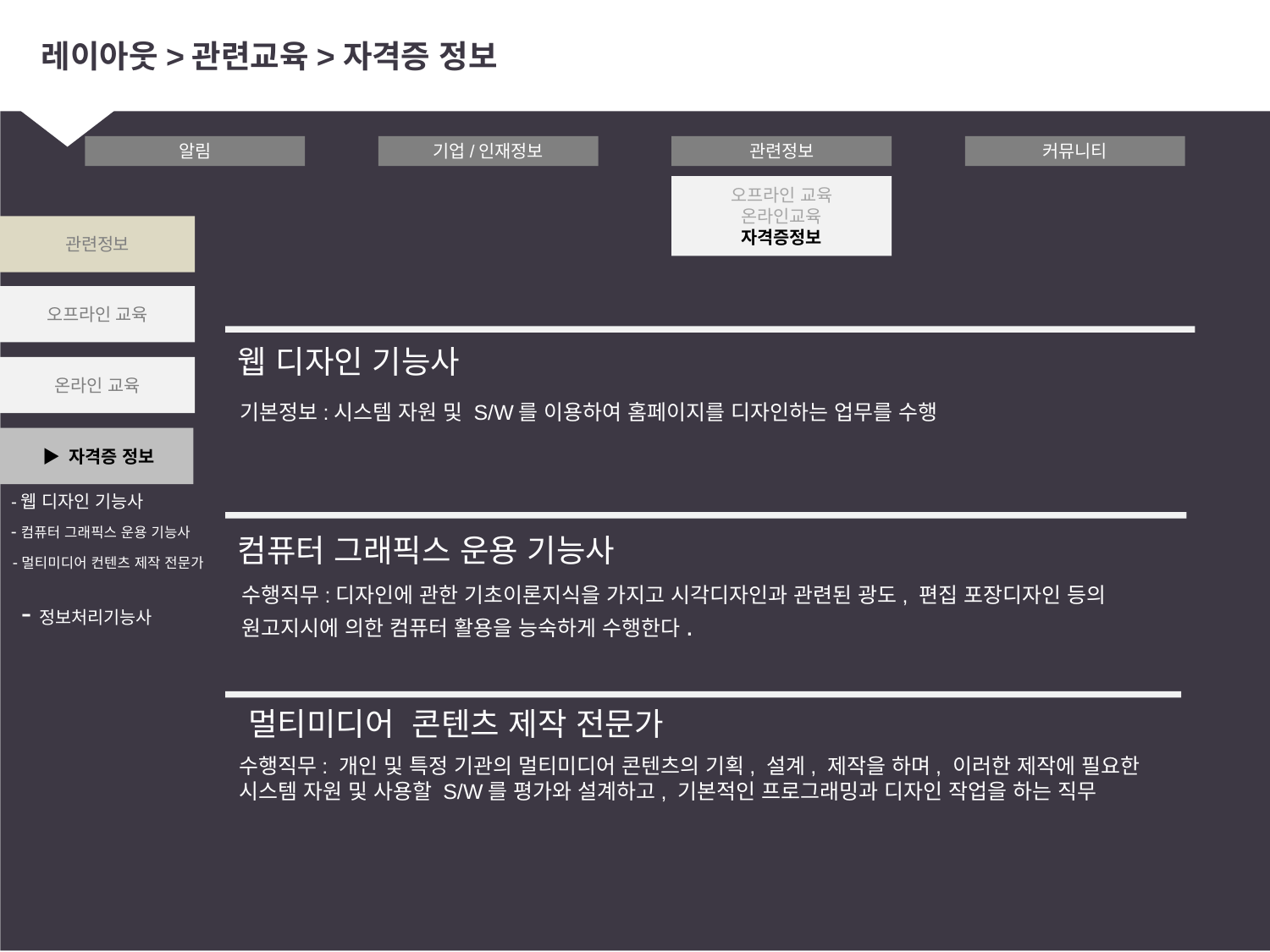

# 레이아웃>관련교육>자격증 정보
알림
기업/인재정보
관련정보
커뮤니티

오프라인 교육
온라인교육
자격증정보

관련정보
오프라인 교육

웹 디자인 기능사
온라인 교육
기본정보:시스템 자원 및 S/W를 이용하여 홈페이지를 디자인하는 업무를 수행
 ▶ 자격증 정보
-웹 디자인 기능사

-컴퓨터 그래픽스 운용 기능사
컴퓨터 그래픽스 운용 기능사
-멀티미디어 컨텐츠 제작 전문가
수행직무:디자인에 관한 기초이론지식을 가지고 시각디자인과 관련된 광도, 편집 포장디자인 등의 원고지시에 의한 컴퓨터 활용을 능숙하게 수행한다.
-정보처리기능사

멀티미디어  콘텐츠 제작 전문가
수행직무: 개인 및 특정 기관의 멀티미디어 콘텐츠의 기획, 설계, 제작을 하며, 이러한 제작에 필요한 시스템 자원 및 사용할 S/W를 평가와 설계하고, 기본적인 프로그래밍과 디자인 작업을 하는 직무